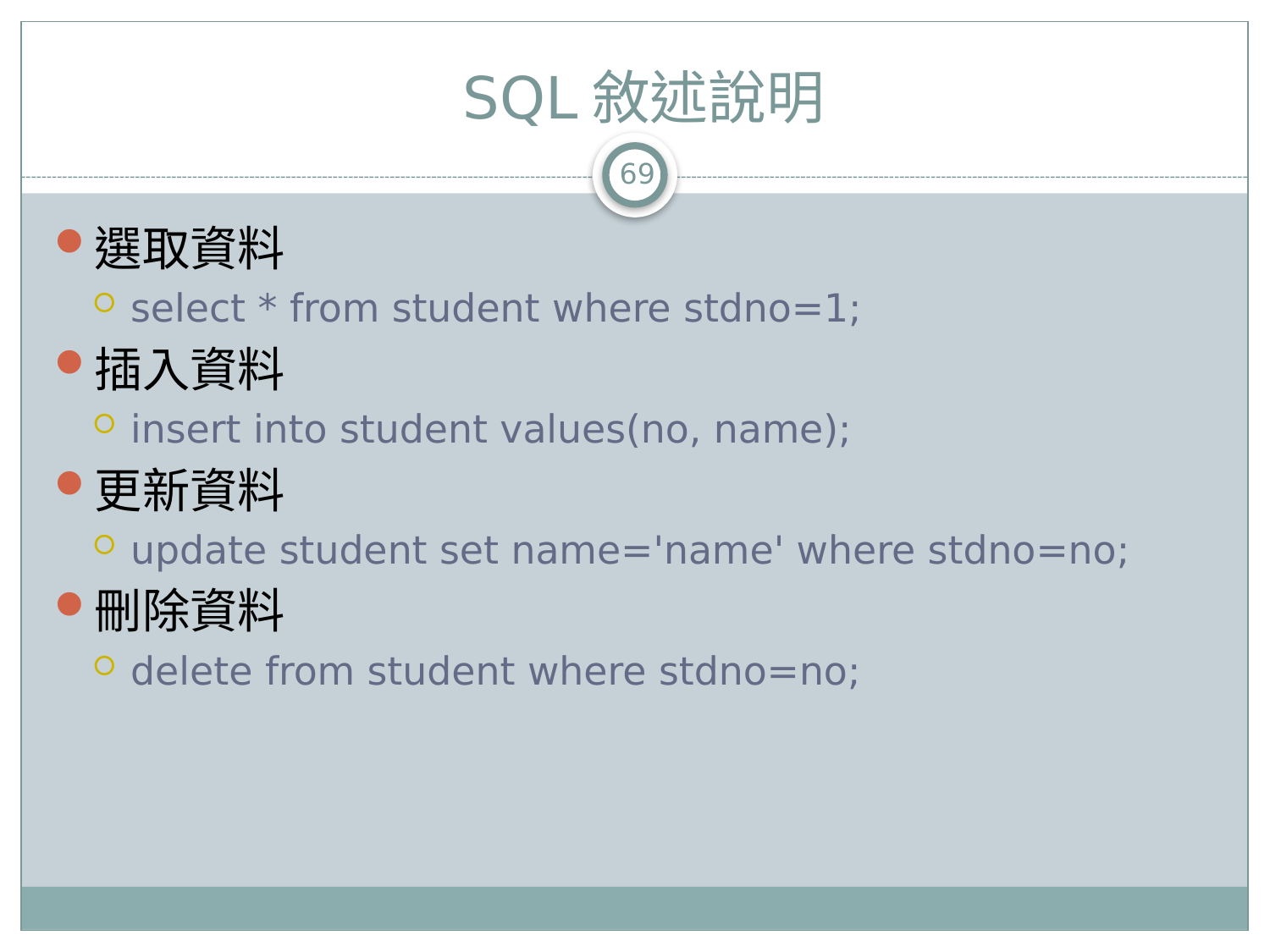

# SQL敘述說明
69
選取資料
select * from student where stdno=1;
插入資料
insert into student values(no, name);
更新資料
update student set name='name' where stdno=no;
刪除資料
delete from student where stdno=no;